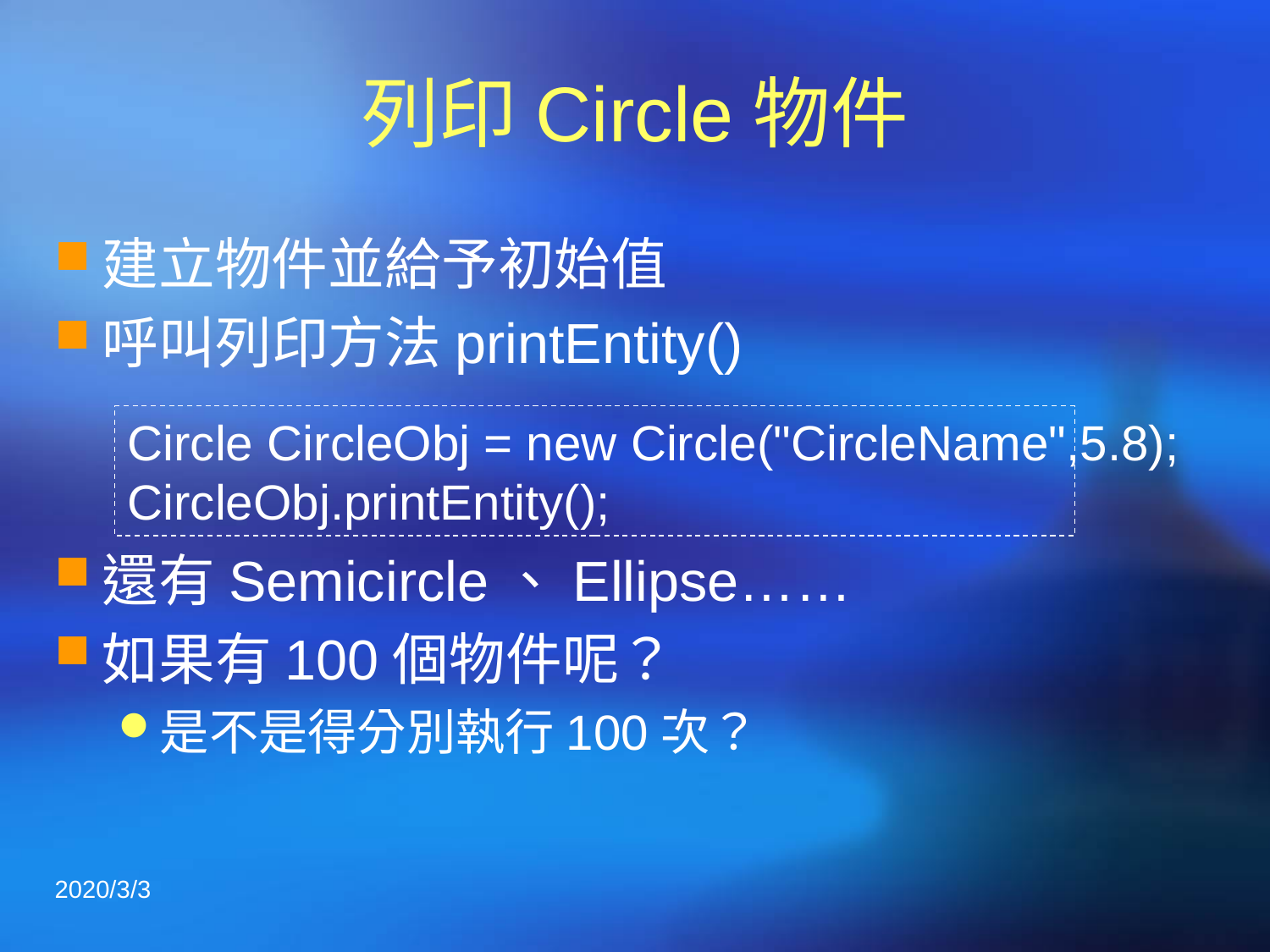

# 列印Circle物件
建立物件並給予初始值
呼叫列印方法printEntity()

還有Semicircle、Ellipse……
如果有100個物件呢？
是不是得分別執行100次？
Circle CircleObj = new Circle("CircleName",5.8);
CircleObj.printEntity();
2020/3/3